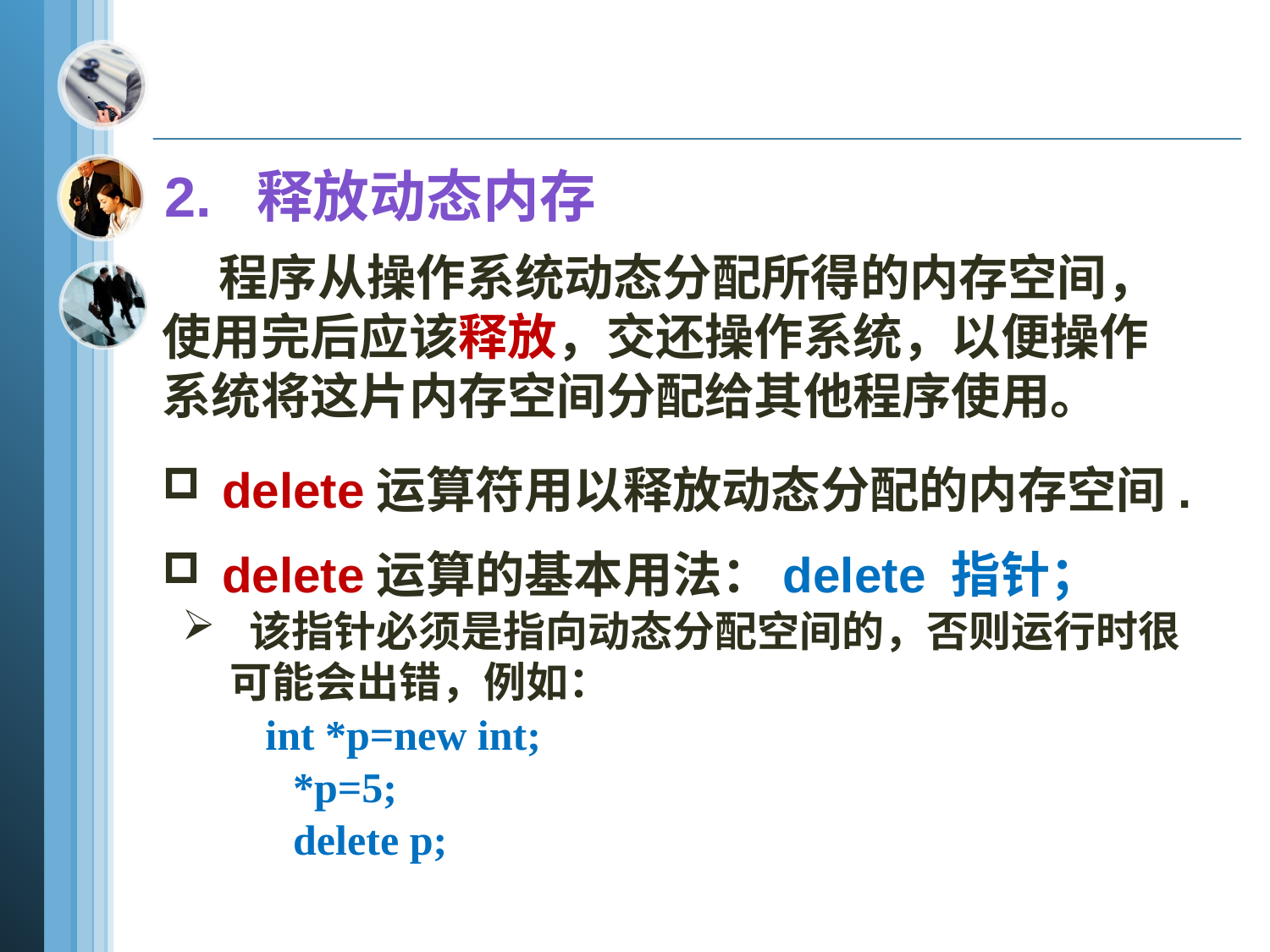

2.  释放动态内存
    程序从操作系统动态分配所得的内存空间，使用完后应该释放，交还操作系统，以便操作系统将这片内存空间分配给其他程序使用。
 delete运算符用以释放动态分配的内存空间.

 delete运算的基本用法：delete 指针；
 该指针必须是指向动态分配空间的，否则运行时很可能会出错，例如：
   int *p=new int;
      *p=5;
      delete p;